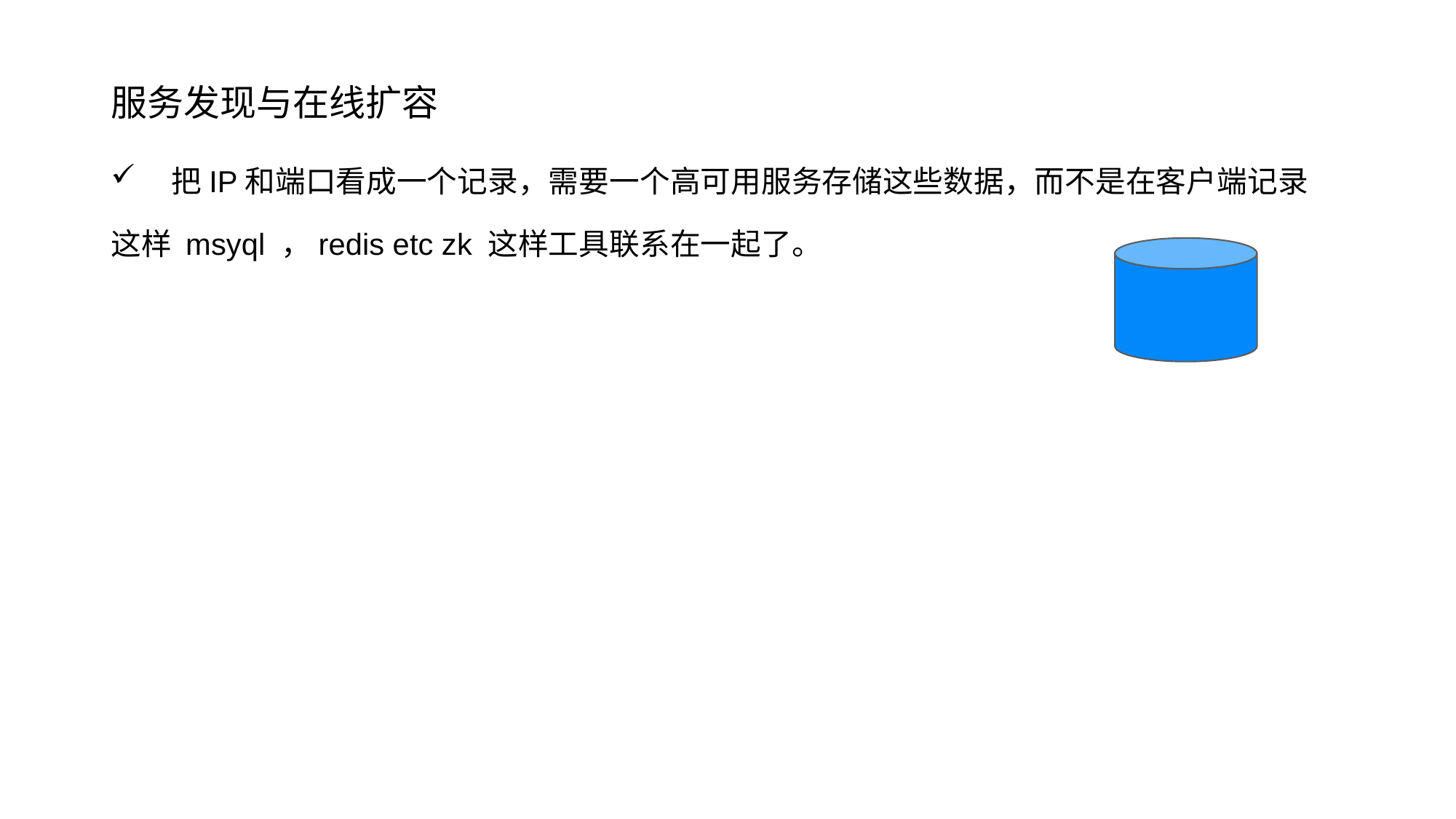

# 服务发现与在线扩容
 把IP和端口看成一个记录，需要一个高可用服务存储这些数据，而不是在客户端记录
这样 msyql ，redis etc zk 这样工具联系在一起了。